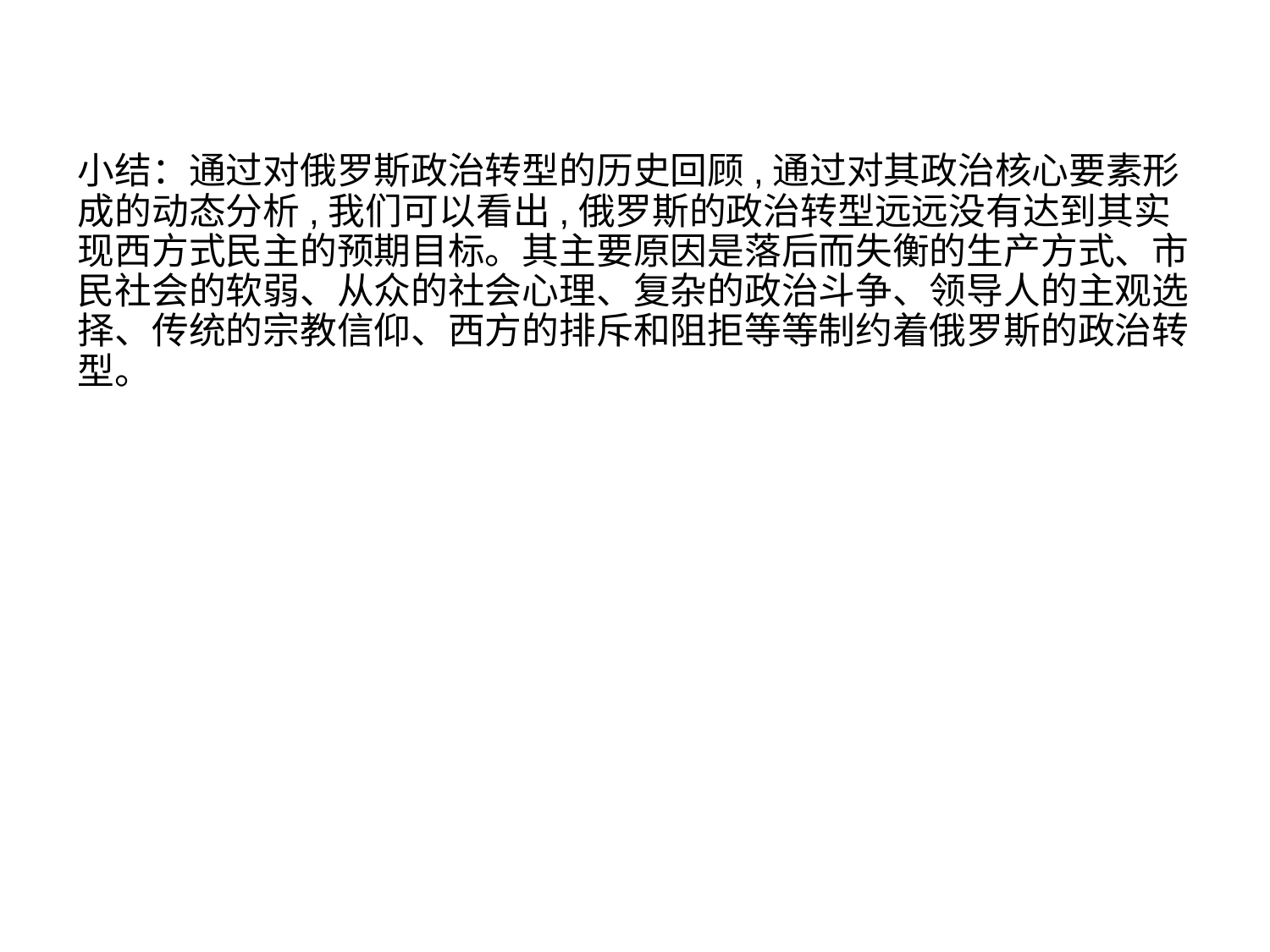

小结：通过对俄罗斯政治转型的历史回顾,通过对其政治核心要素形成的动态分析,我们可以看出,俄罗斯的政治转型远远没有达到其实现西方式民主的预期目标。其主要原因是落后而失衡的生产方式、市民社会的软弱、从众的社会心理、复杂的政治斗争、领导人的主观选择、传统的宗教信仰、西方的排斥和阻拒等等制约着俄罗斯的政治转型。